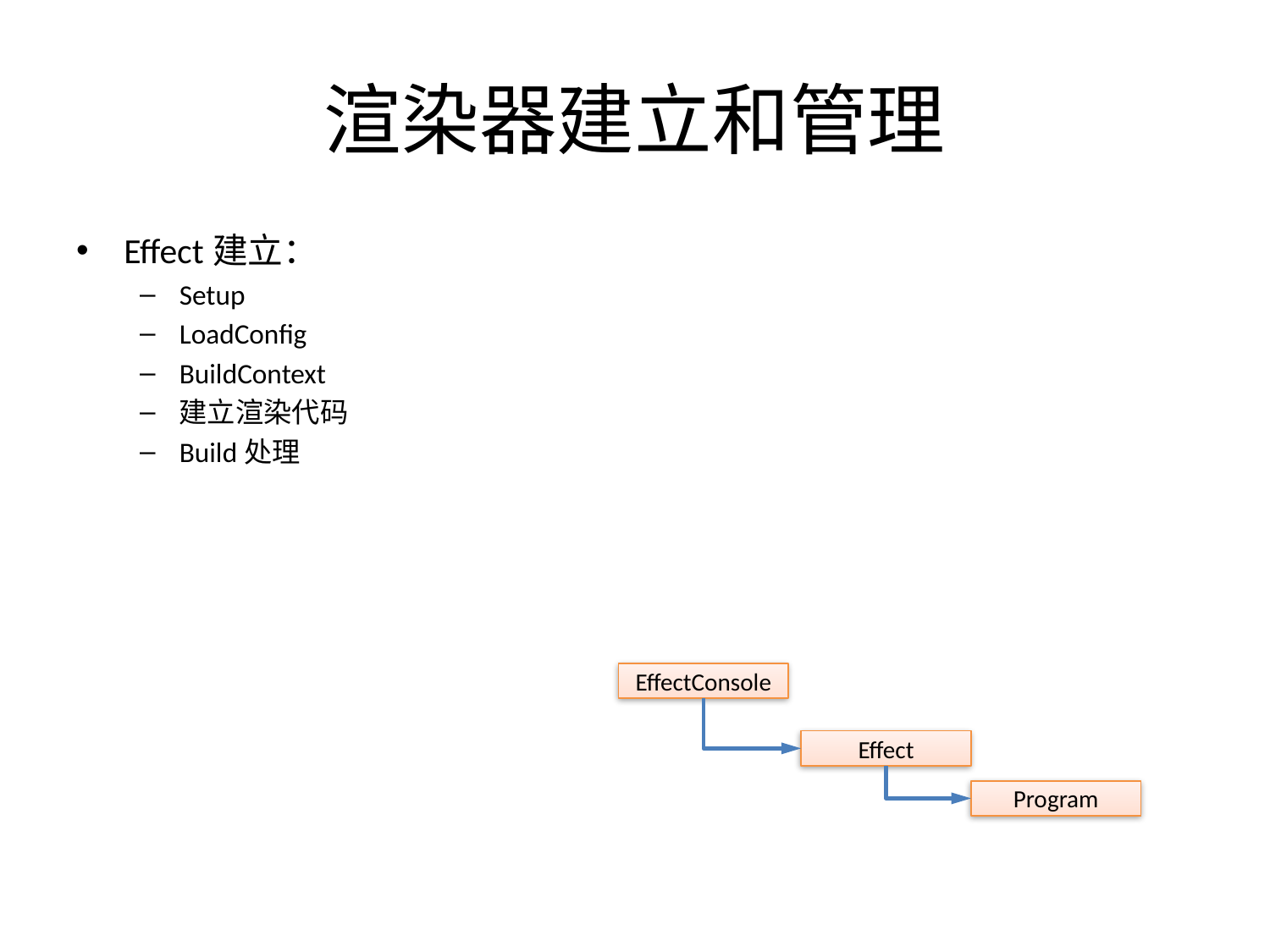

# 渲染器建立和管理
Effect建立：
Setup
LoadConfig
BuildContext
建立渲染代码
Build处理
EffectConsole
Effect
Program